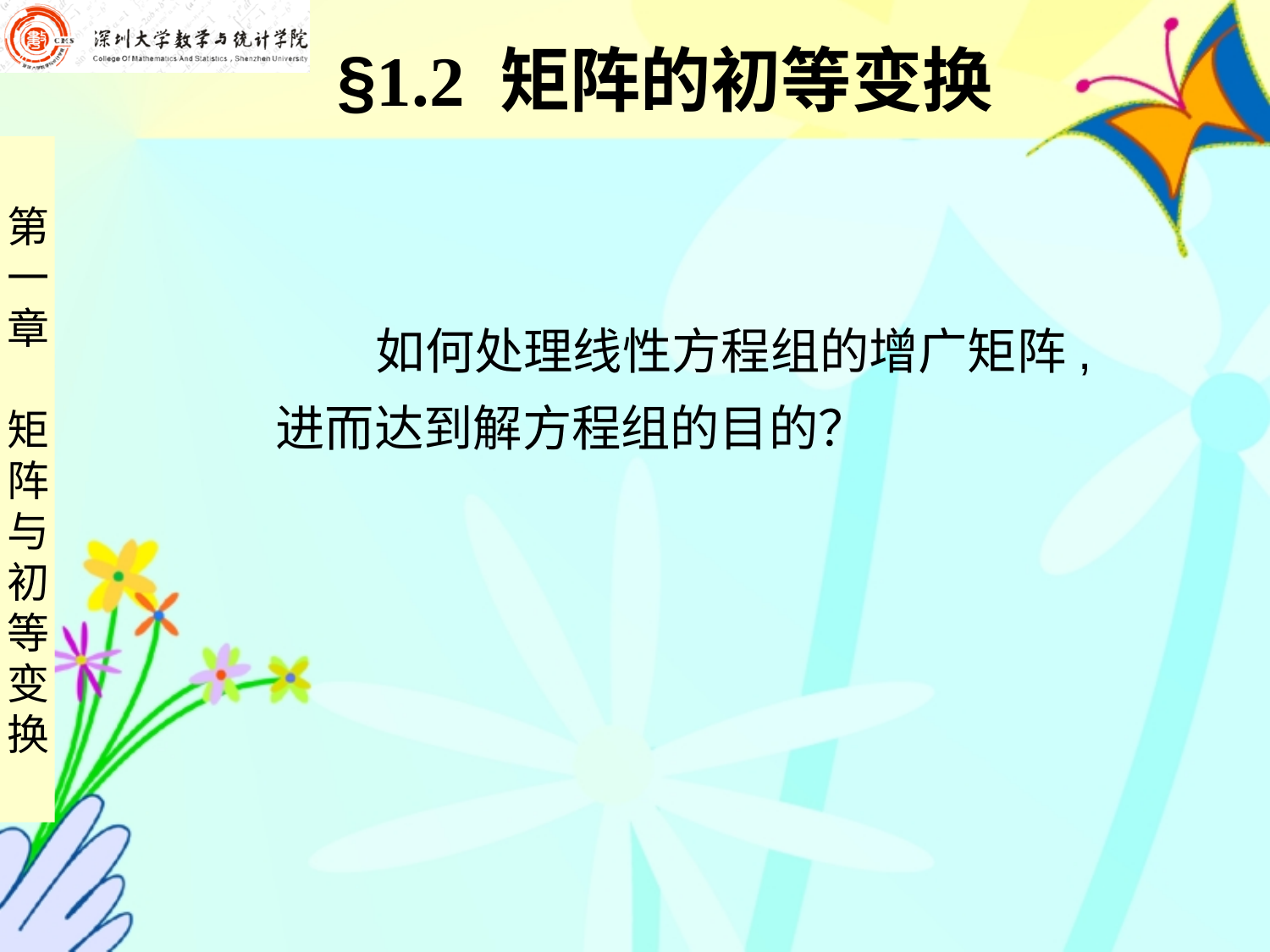

§1.2 矩阵的初等变换
        如何处理线性方程组的增广矩阵,
进而达到解方程组的目的？